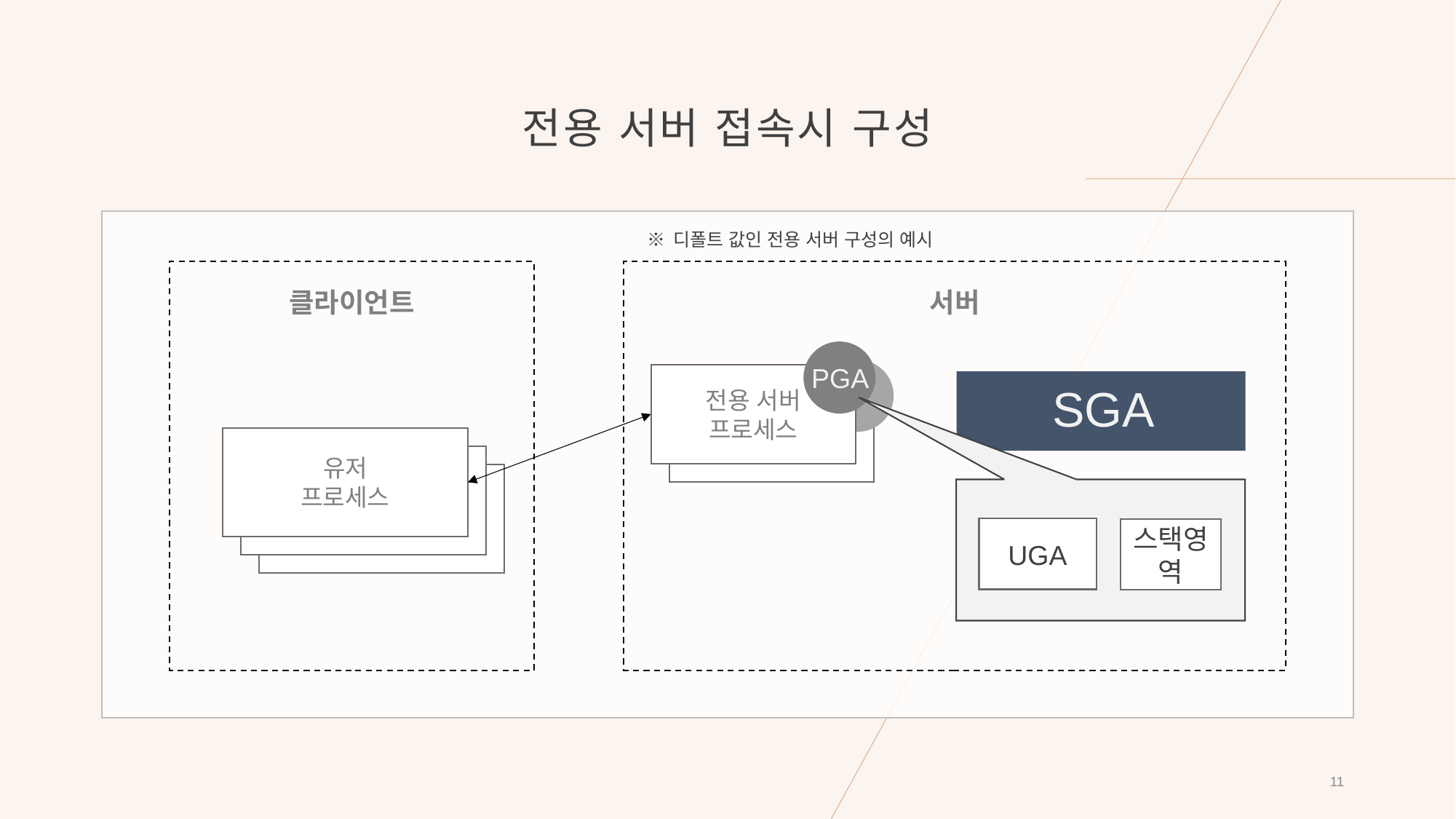

# 전용 서버 접속시 구성

※ 디폴트 값인 전용 서버 구성의 예시
클라이언트

서버

PGA
전용 서버
프로세스

서버
프로세스

SGA
유저
프로세스
인스턴스

UGA
스택영역
11